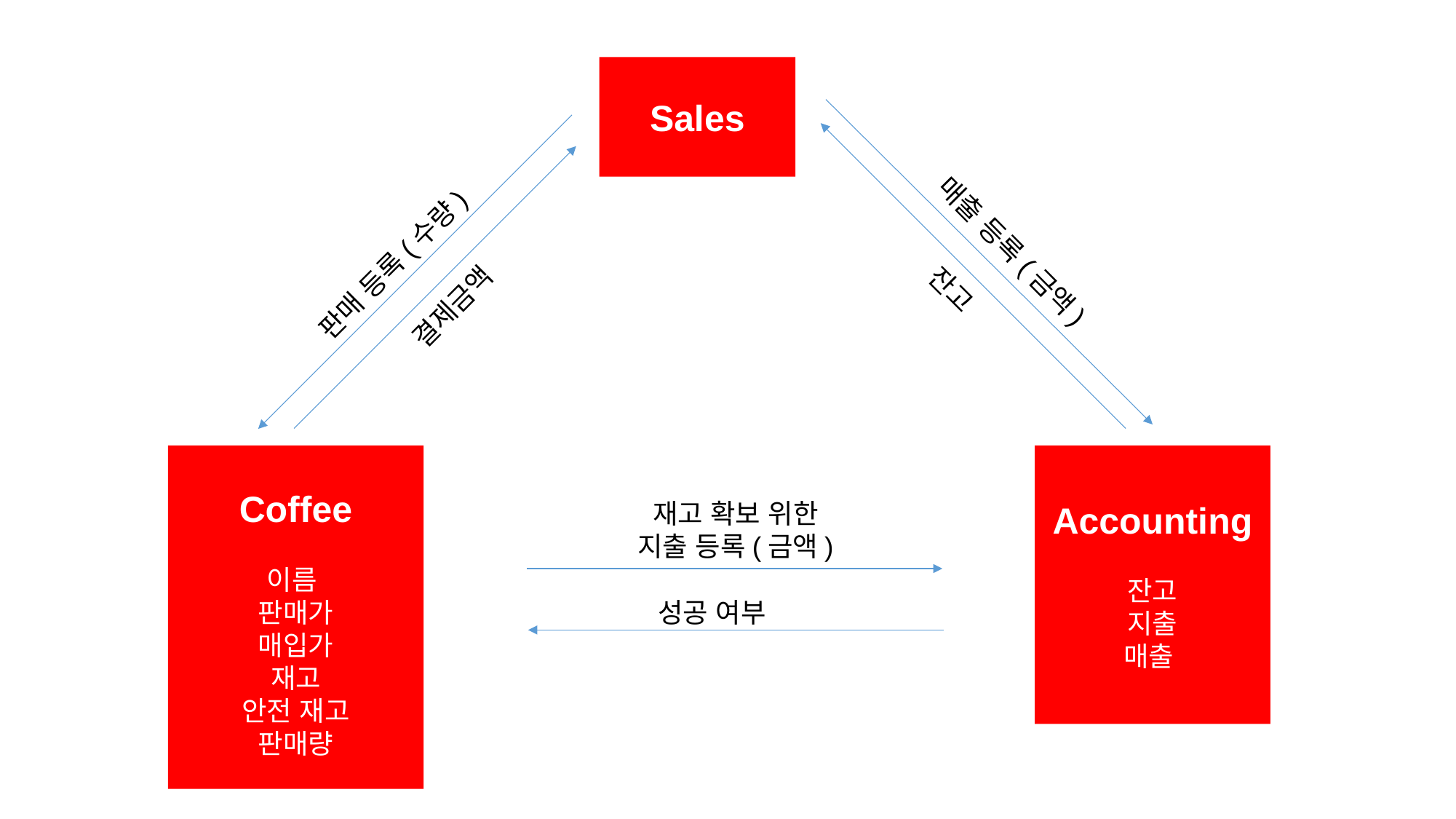

Sales
매출 등록(금액)
판매 등록(수량)
잔고
결제금액

Coffee

이름
판매가
매입가
재고
안전 재고
판매량

Accounting

잔고
지출
매출
재고 확보 위한
지출 등록(금액)
성공 여부